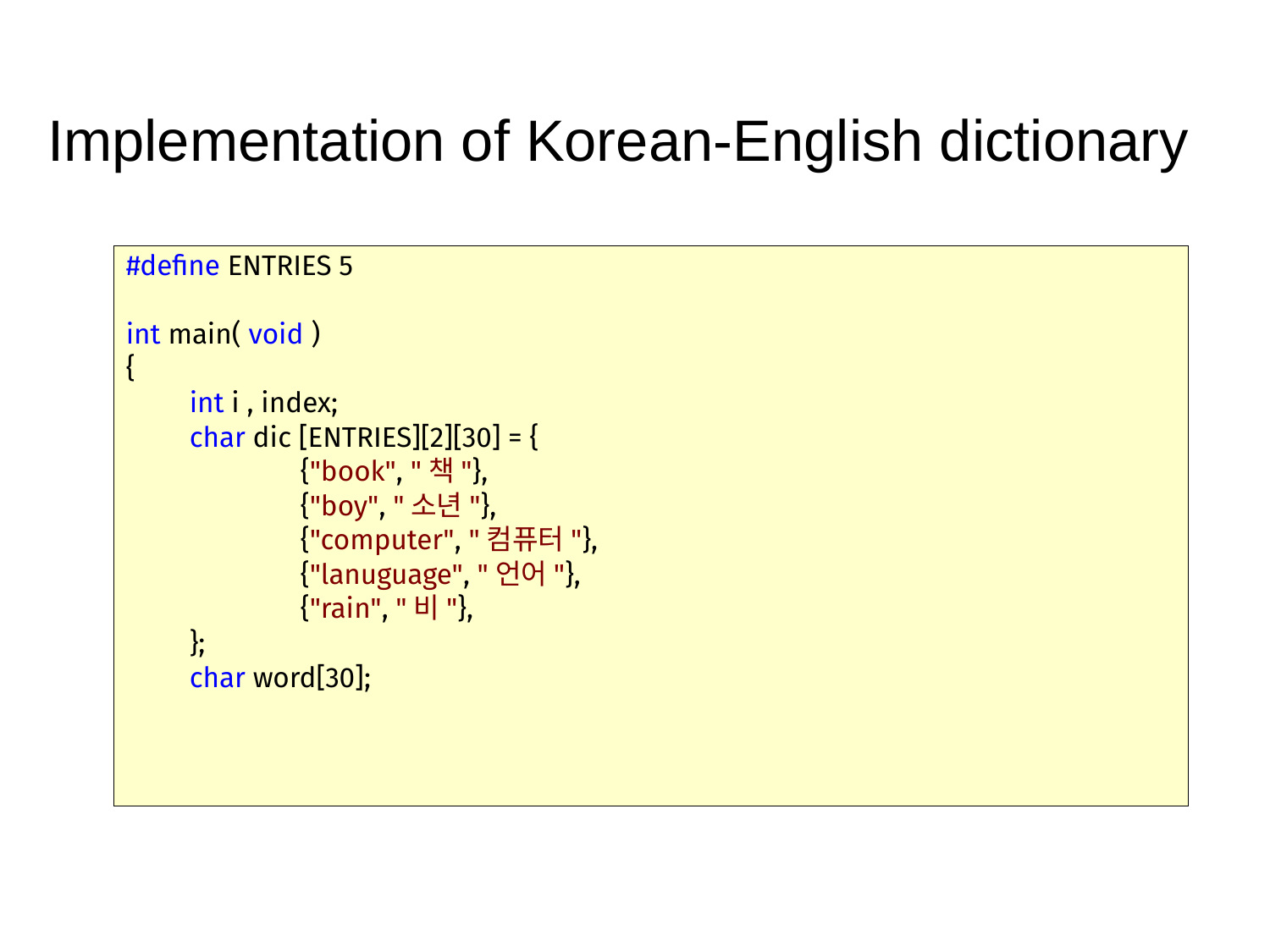

# Implementation of Korean-English dictionary
#define ENTRIES 5

int main( void )
{
int i , index;
char dic [ENTRIES][2][30] = {
		{"book", "책"},
		{"boy", "소년"},
		{"computer", "컴퓨터"},
		{"lanuguage", "언어"},
		{"rain", "비"},
};
char word[30];